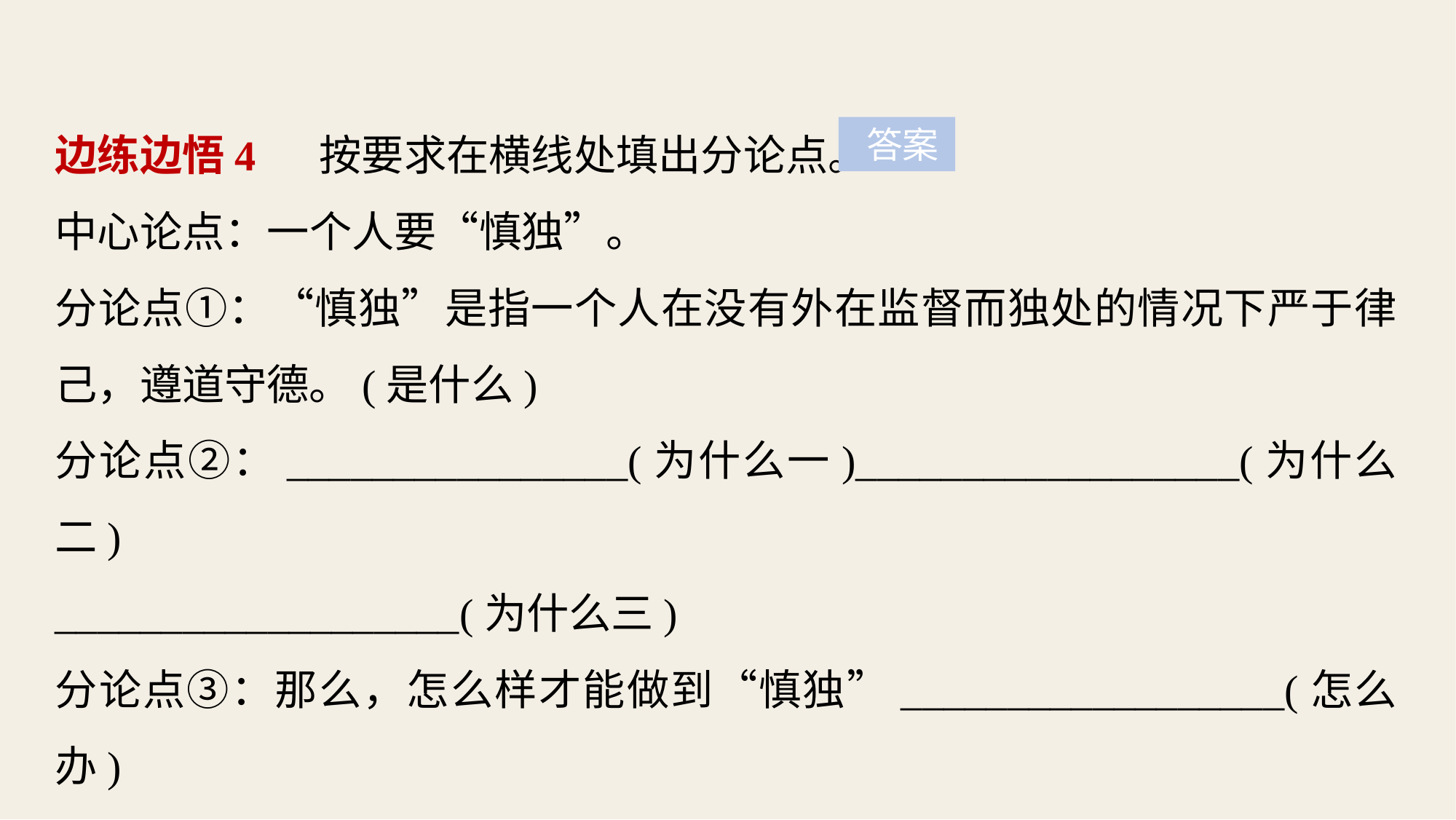

边练边悟4 　按要求在横线处填出分论点。
中心论点：一个人要“慎独”。
分论点①：“慎独”是指一个人在没有外在监督而独处的情况下严于律己，遵道守德。(是什么)
分论点②：________________(为什么一)__________________(为什么二)
___________________(为什么三)
分论点③：那么，怎么样才能做到“慎独”__________________(怎么办)
 答案